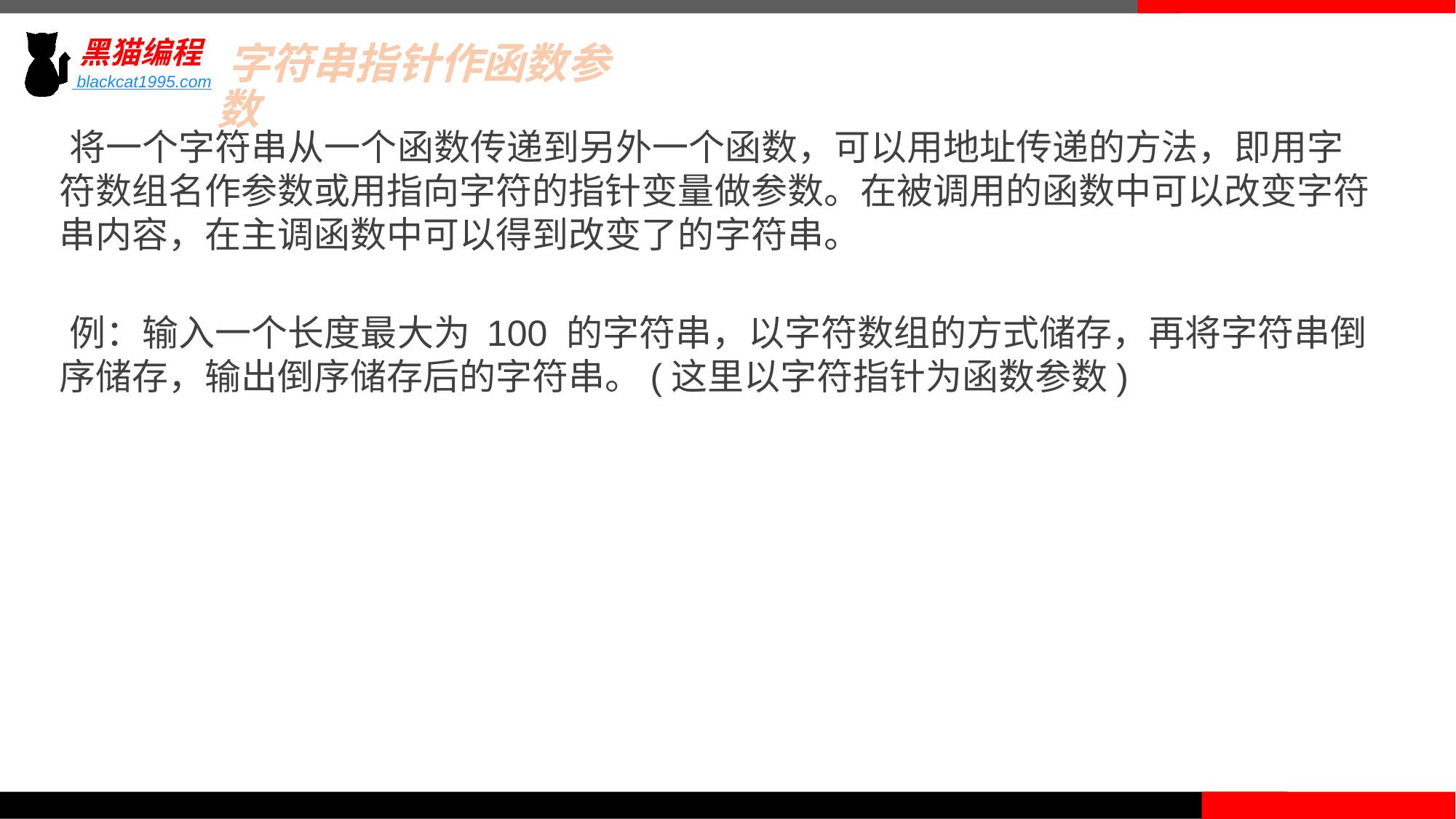

字符串指针作函数参数
将一个字符串从一个函数传递到另外一个函数，可以用地址传递的方法，即用字符数组名作参数或用指向字符的指针变量做参数。在被调用的函数中可以改变字符串内容，在主调函数中可以得到改变了的字符串。

例：输入一个长度最大为 100 的字符串，以字符数组的方式储存，再将字符串倒序储存，输出倒序储存后的字符串。(这里以字符指针为函数参数)